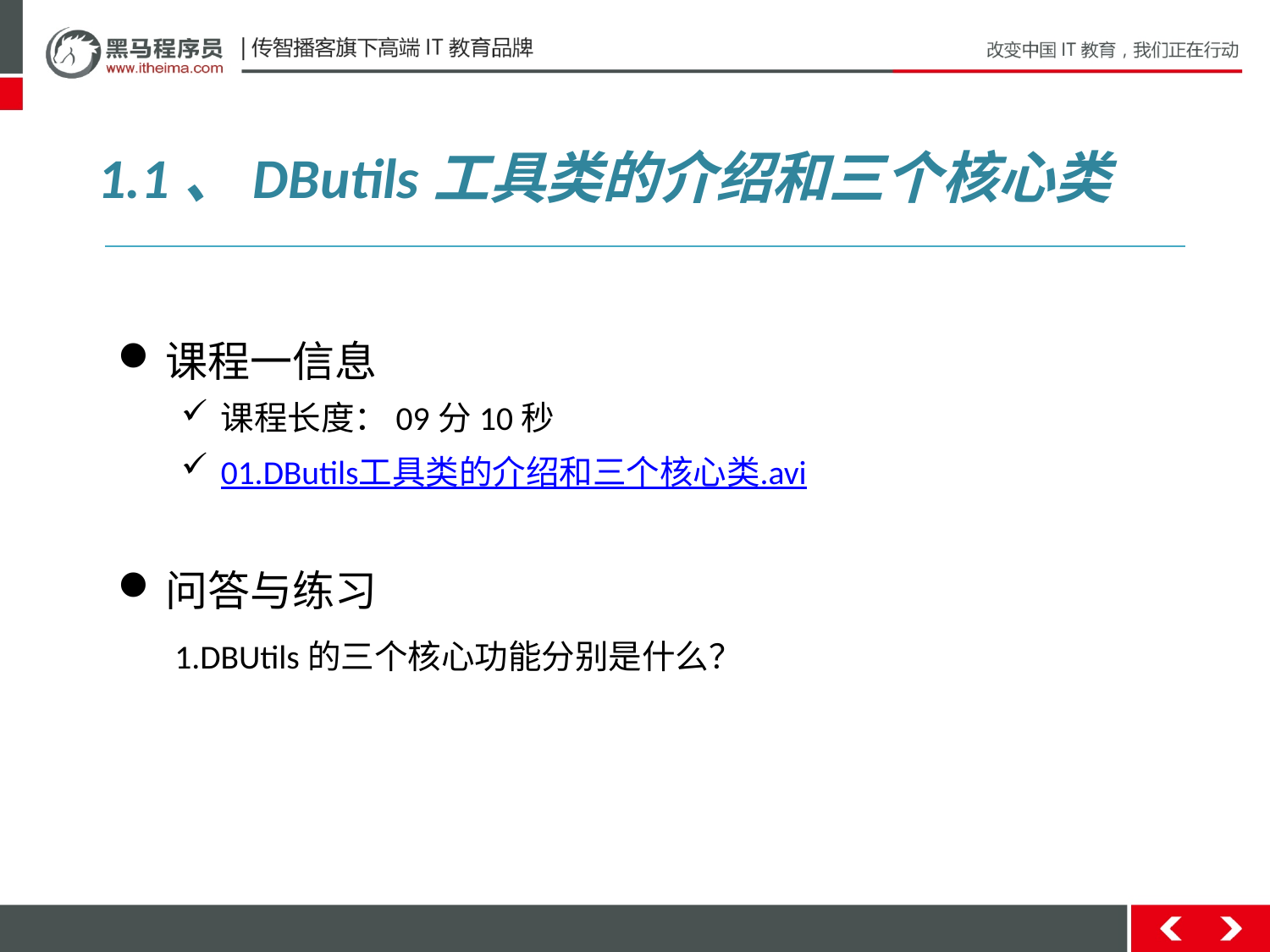

1.1、DButils工具类的介绍和三个核心类

课程一信息
课程长度：09分10秒
01.DButils工具类的介绍和三个核心类.avi

问答与练习
      1.DBUtils的三个核心功能分别是什么？